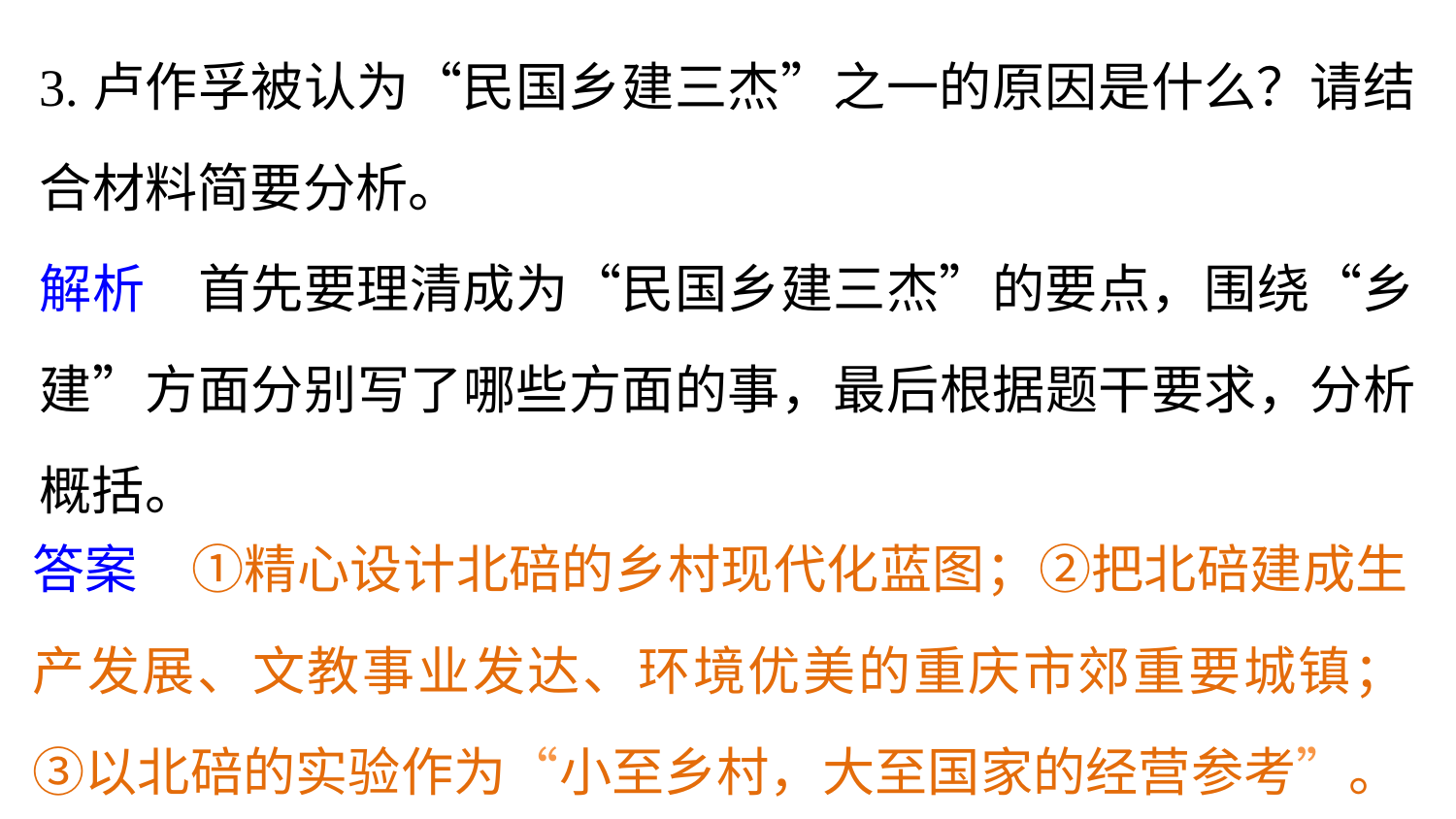

3.卢作孚被认为“民国乡建三杰”之一的原因是什么？请结合材料简要分析。
解析　首先要理清成为“民国乡建三杰”的要点，围绕“乡建”方面分别写了哪些方面的事，最后根据题干要求，分析概括。
答案　①精心设计北碚的乡村现代化蓝图；②把北碚建成生产发展、文教事业发达、环境优美的重庆市郊重要城镇；
③以北碚的实验作为“小至乡村，大至国家的经营参考”。